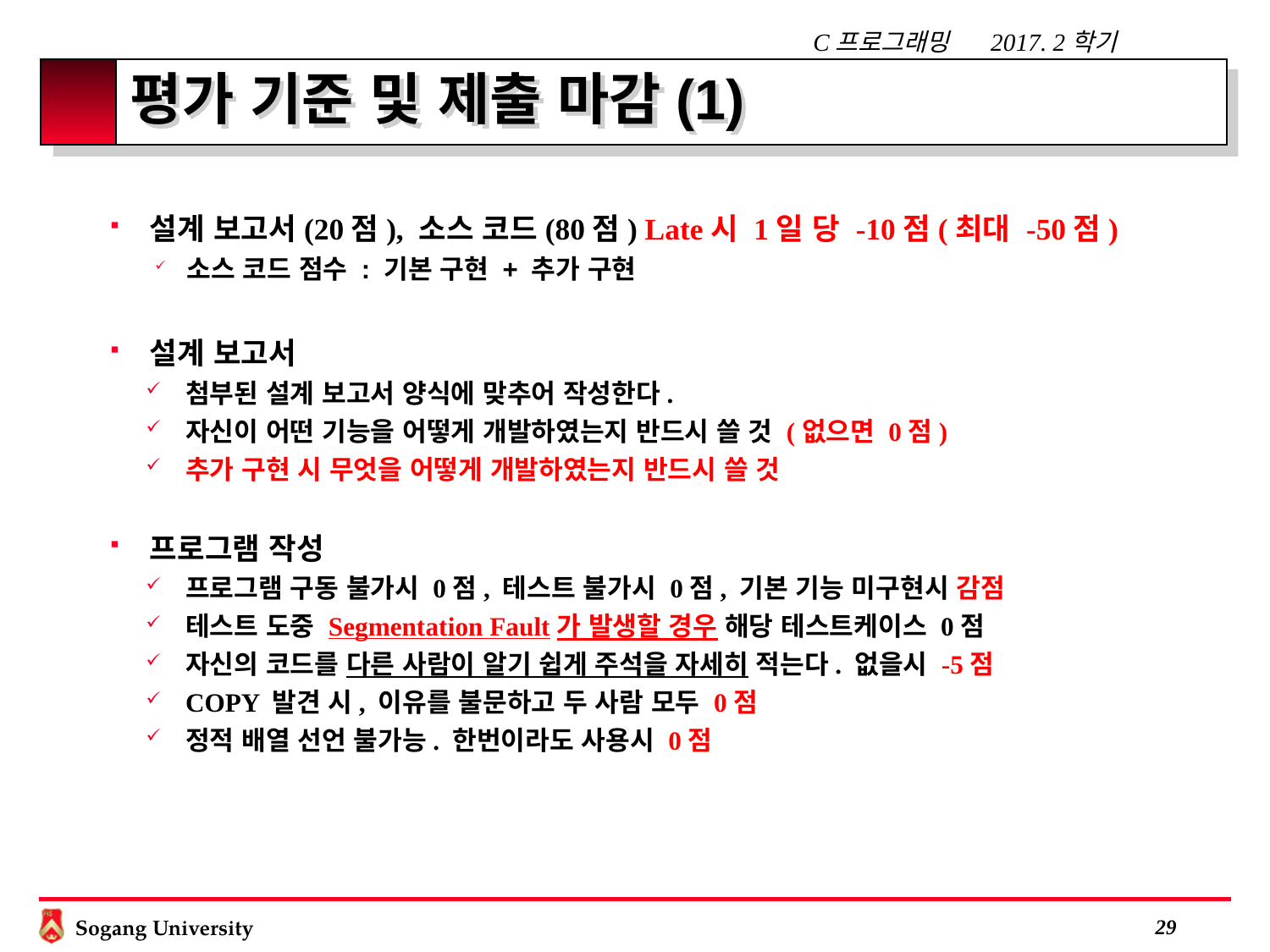

# 평가 기준 및 제출 마감(1)
설계 보고서(20점), 소스 코드(80점) Late시 1일 당 -10점(최대 -50점)
소스 코드 점수 : 기본 구현 + 추가 구현

설계 보고서
첨부된 설계 보고서 양식에 맞추어 작성한다.
자신이 어떤 기능을 어떻게 개발하였는지 반드시 쓸 것 (없으면 0점)
추가 구현 시 무엇을 어떻게 개발하였는지 반드시 쓸 것

프로그램 작성
프로그램 구동 불가시 0점, 테스트 불가시 0점, 기본 기능 미구현시 감점
테스트 도중 Segmentation Fault가 발생할 경우 해당 테스트케이스 0점
자신의 코드를 다른 사람이 알기 쉽게 주석을 자세히 적는다. 없을시 -5점
COPY 발견 시, 이유를 불문하고 두 사람 모두 0점
정적 배열 선언 불가능. 한번이라도 사용시 0점

 29